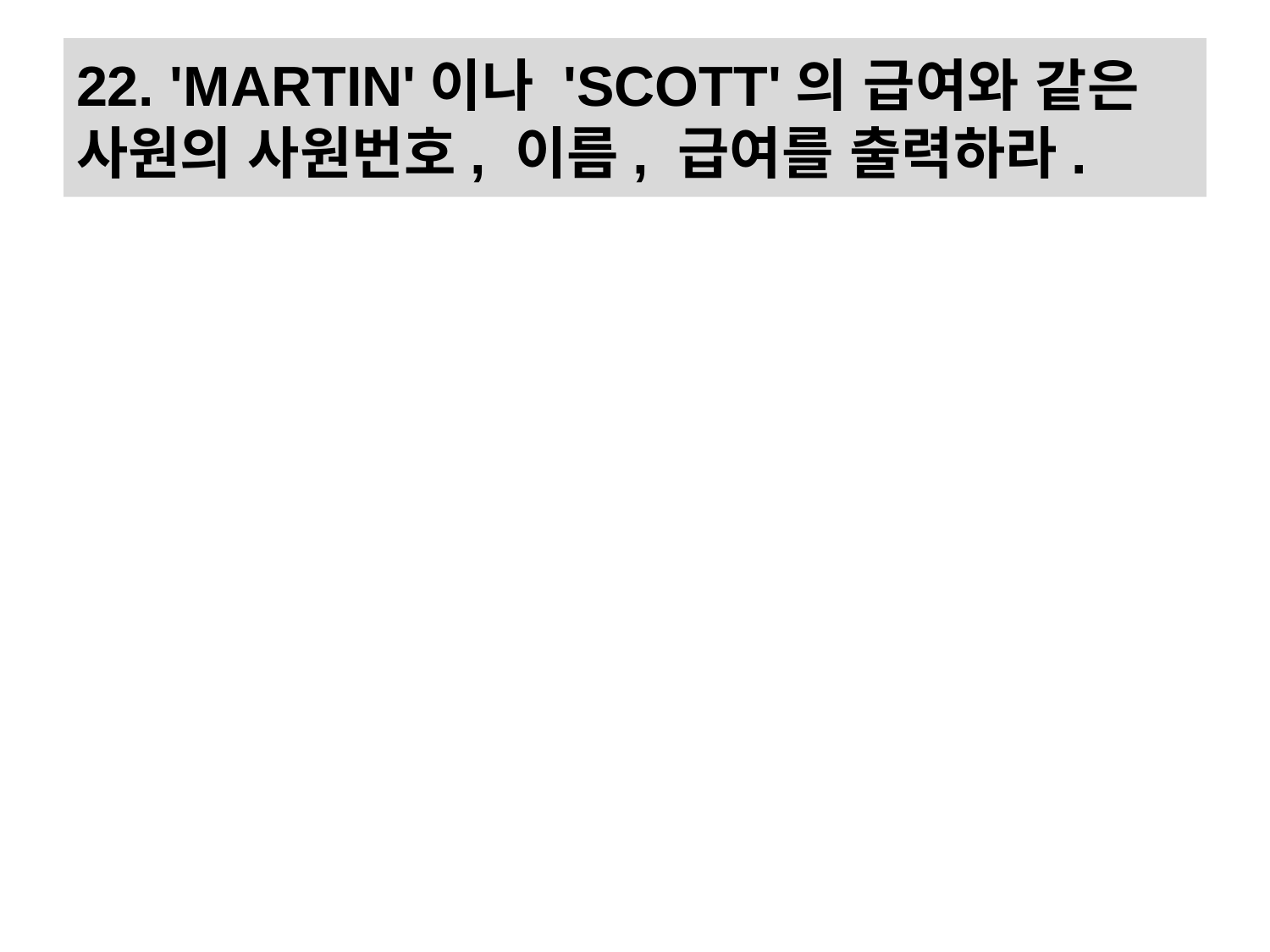

# 22. 'MARTIN'이나 'SCOTT'의 급여와 같은 사원의 사원번호, 이름, 급여를 출력하라.